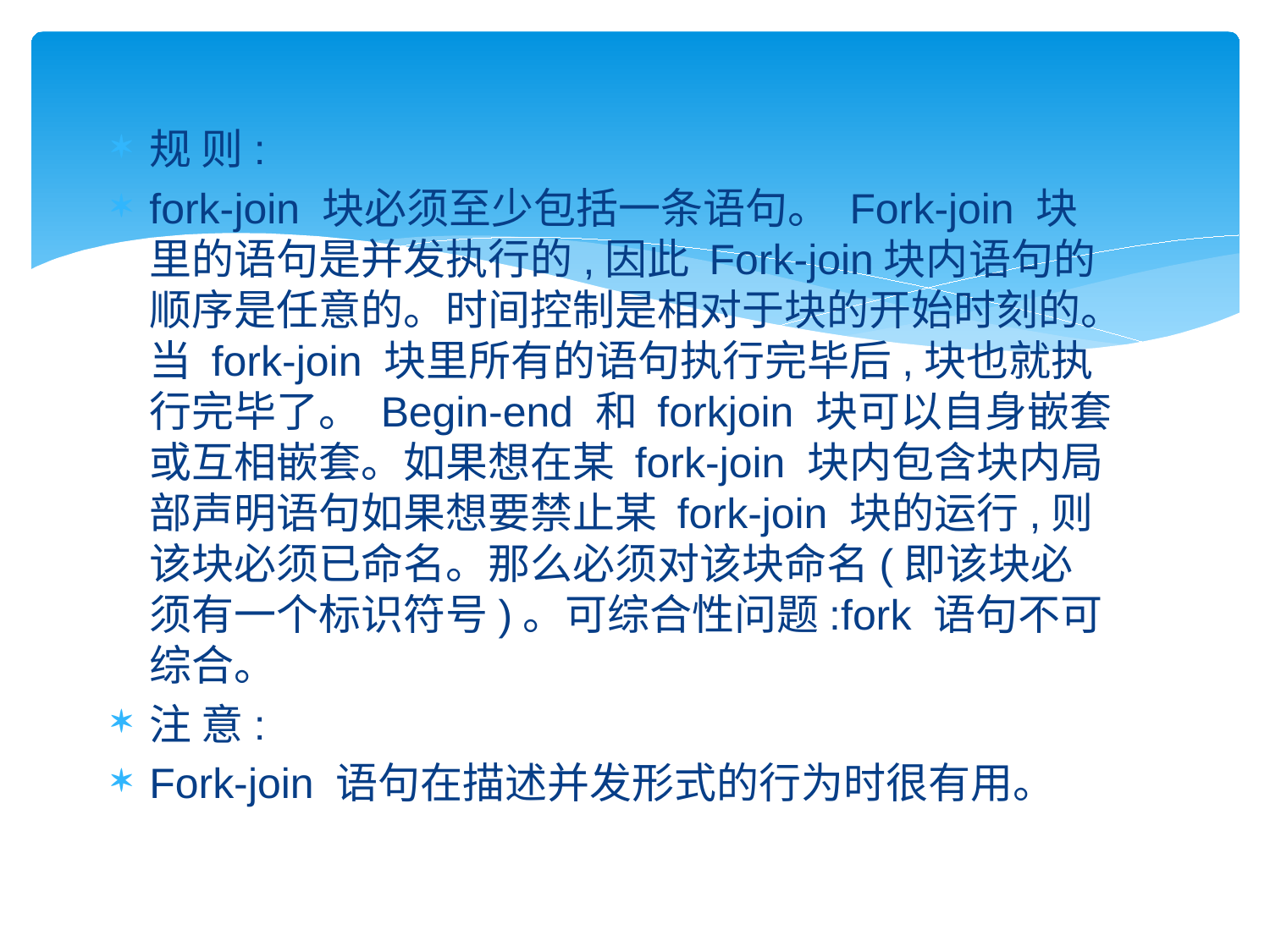

#
规 则:
fork-join 块必须至少包括一条语句。 Fork-join 块里的语句是并发执行的,因此 Fork-join块内语句的顺序是任意的。时间控制是相对于块的开始时刻的。当 fork-join 块里所有的语句执行完毕后,块也就执行完毕了。 Begin-end 和 forkjoin 块可以自身嵌套或互相嵌套。如果想在某 fork-join 块内包含块内局部声明语句如果想要禁止某 fork-join 块的运行,则该块必须已命名。那么必须对该块命名(即该块必须有一个标识符号)。可综合性问题:fork 语句不可综合。
注 意:
Fork-join 语句在描述并发形式的行为时很有用。